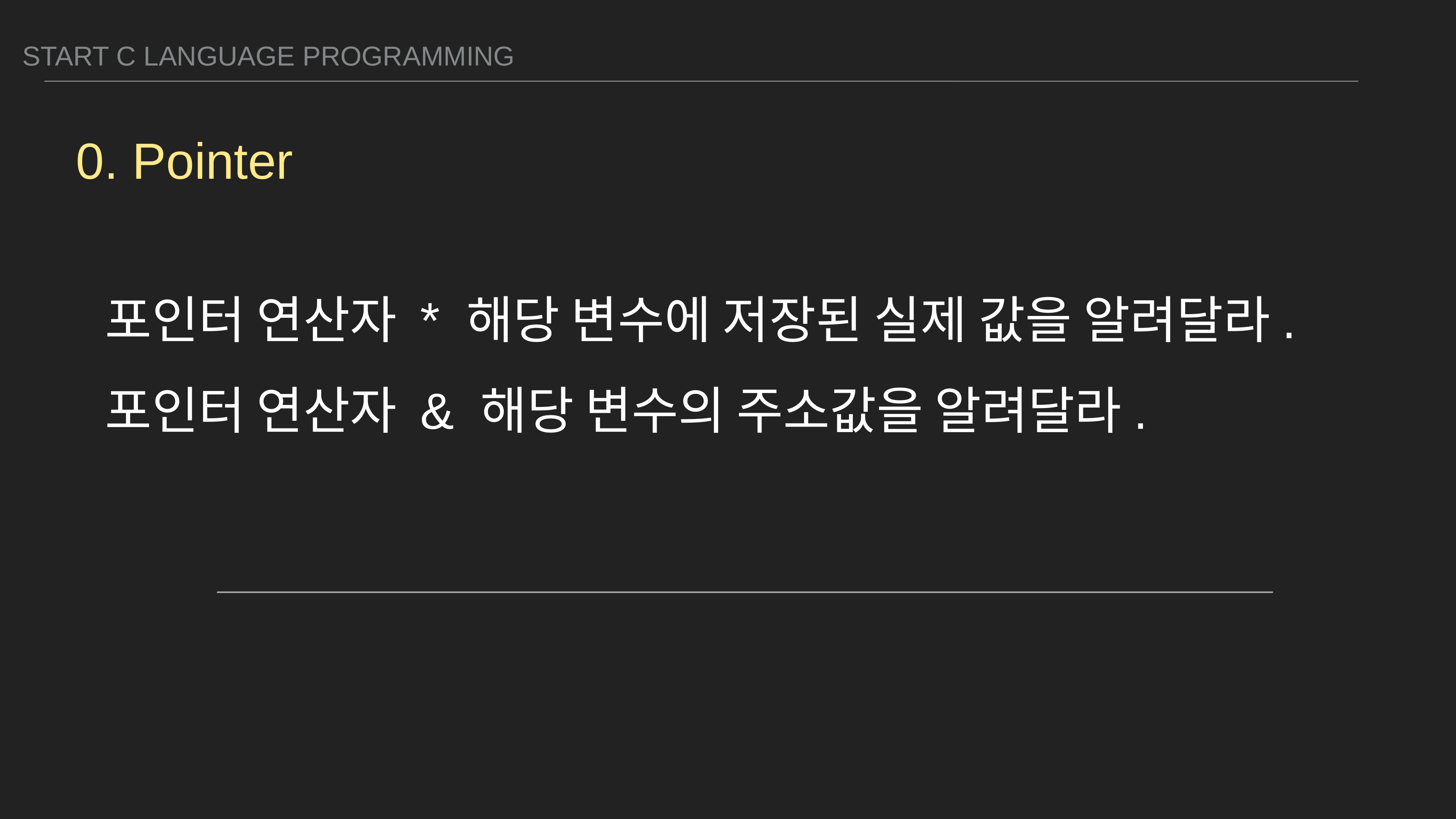

START C LANGUAGE PROGRAMMING
0. Pointer
포인터 연산자 * 해당 변수에 저장된 실제 값을 알려달라.
포인터 연산자 & 해당 변수의 주소값을 알려달라.